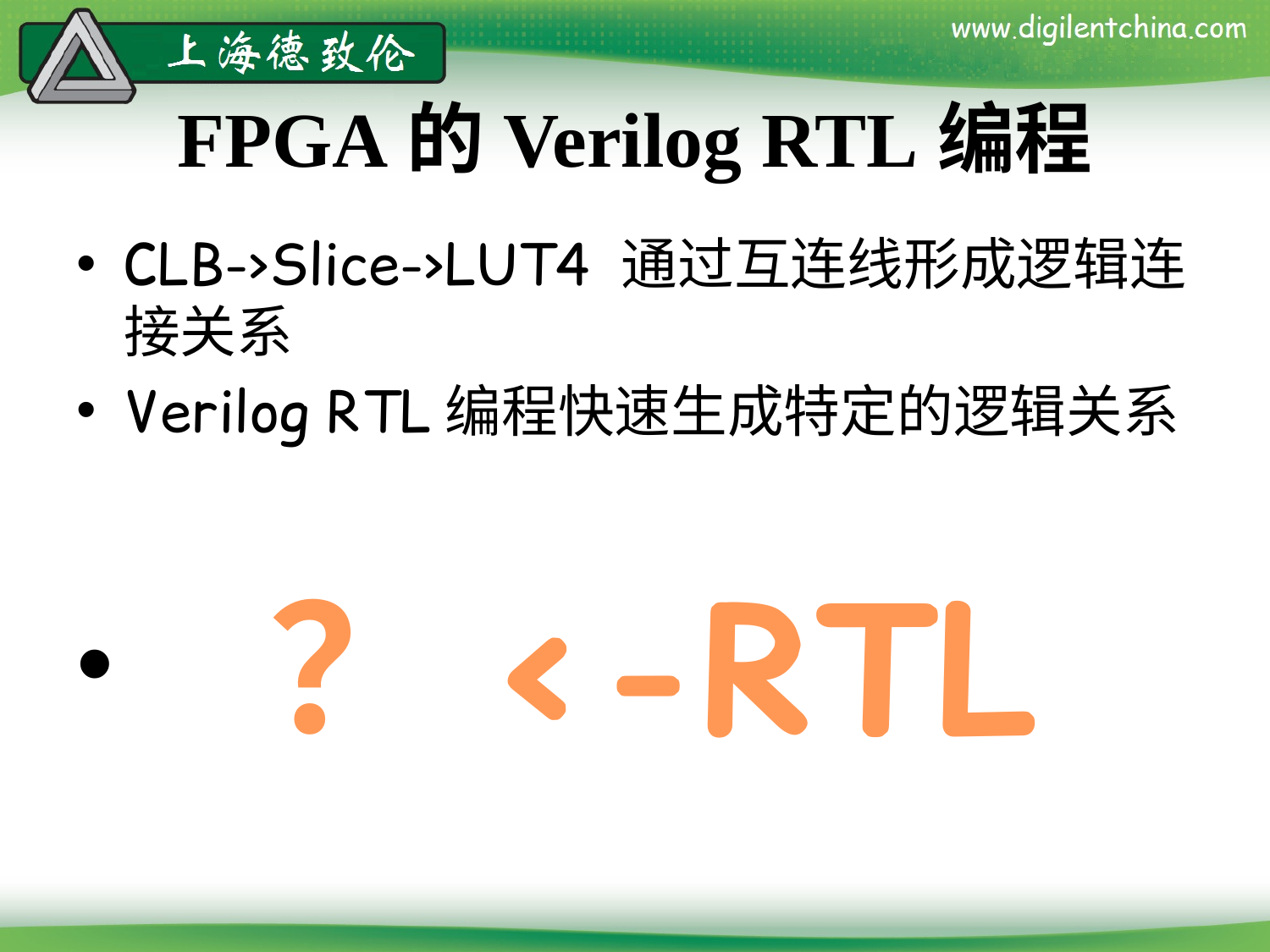

# FPGA的Verilog RTL编程
CLB->Slice->LUT4 通过互连线形成逻辑连接关系
Verilog RTL编程快速生成特定的逻辑关系

     ？<-RTL